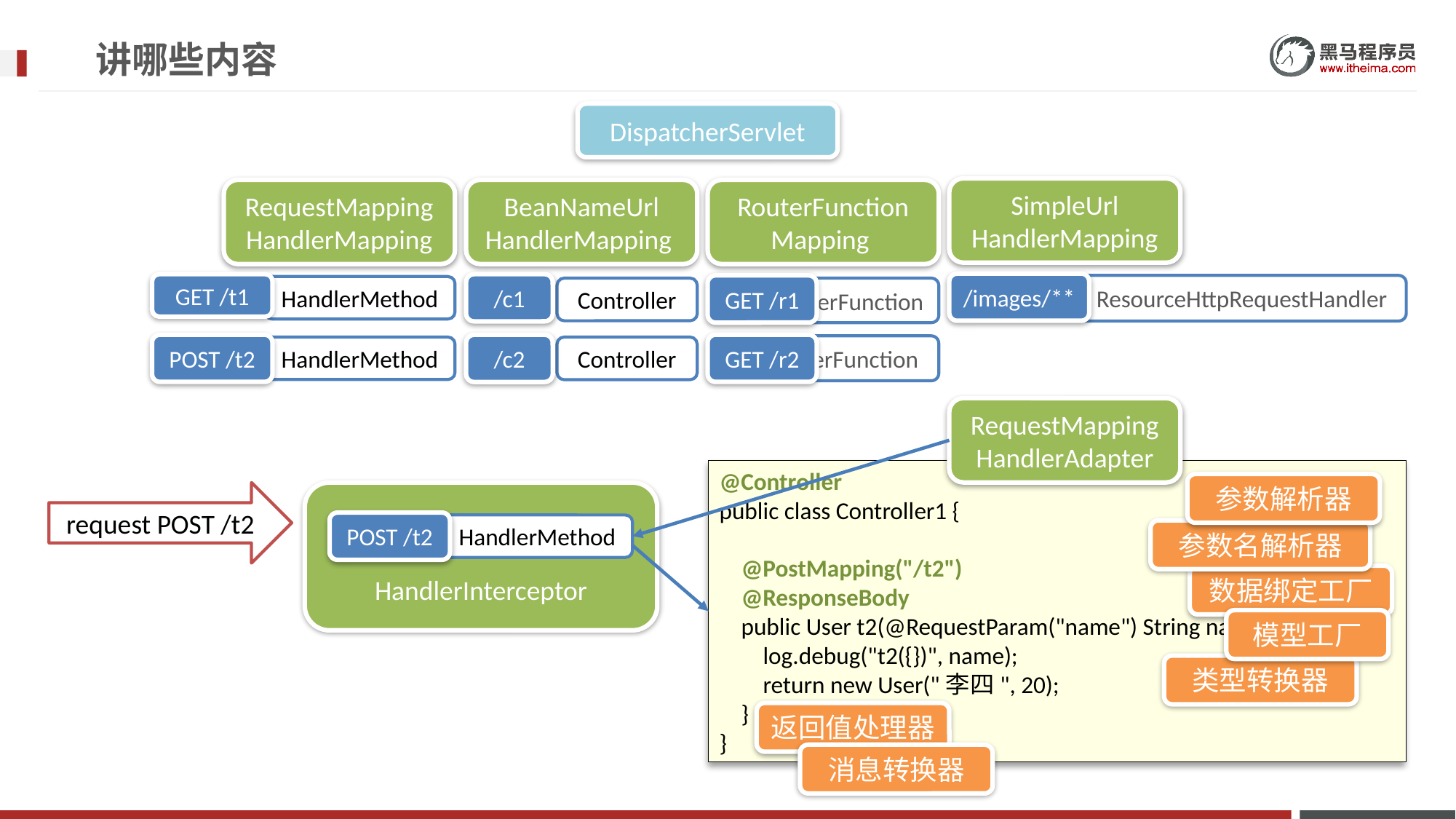

# 讲哪些内容
DispatcherServlet
SimpleUrl
HandlerMapping
RequestMapping
HandlerMapping
BeanNameUrl
HandlerMapping
RouterFunction
Mapping
/images/**
GET /t1
/c1
GET /r1
ResourceHttpRequestHandler
HandlerMethod
RouterFunction
Controller
POST /t2
GET /r2
/c2
RouterFunction
HandlerMethod
Controller
RequestMapping
HandlerAdapter
@Controller
public class Controller1 {

    @PostMapping("/t2")
    @ResponseBody
    public User t2(@RequestParam("name") String name) {
        log.debug("t2({})", name);
        return new User("李四", 20);
    }
}
参数解析器
request POST /t2

HandlerInterceptor
POST /t2
HandlerMethod
参数名解析器
数据绑定工厂
模型工厂
类型转换器
返回值处理器
消息转换器